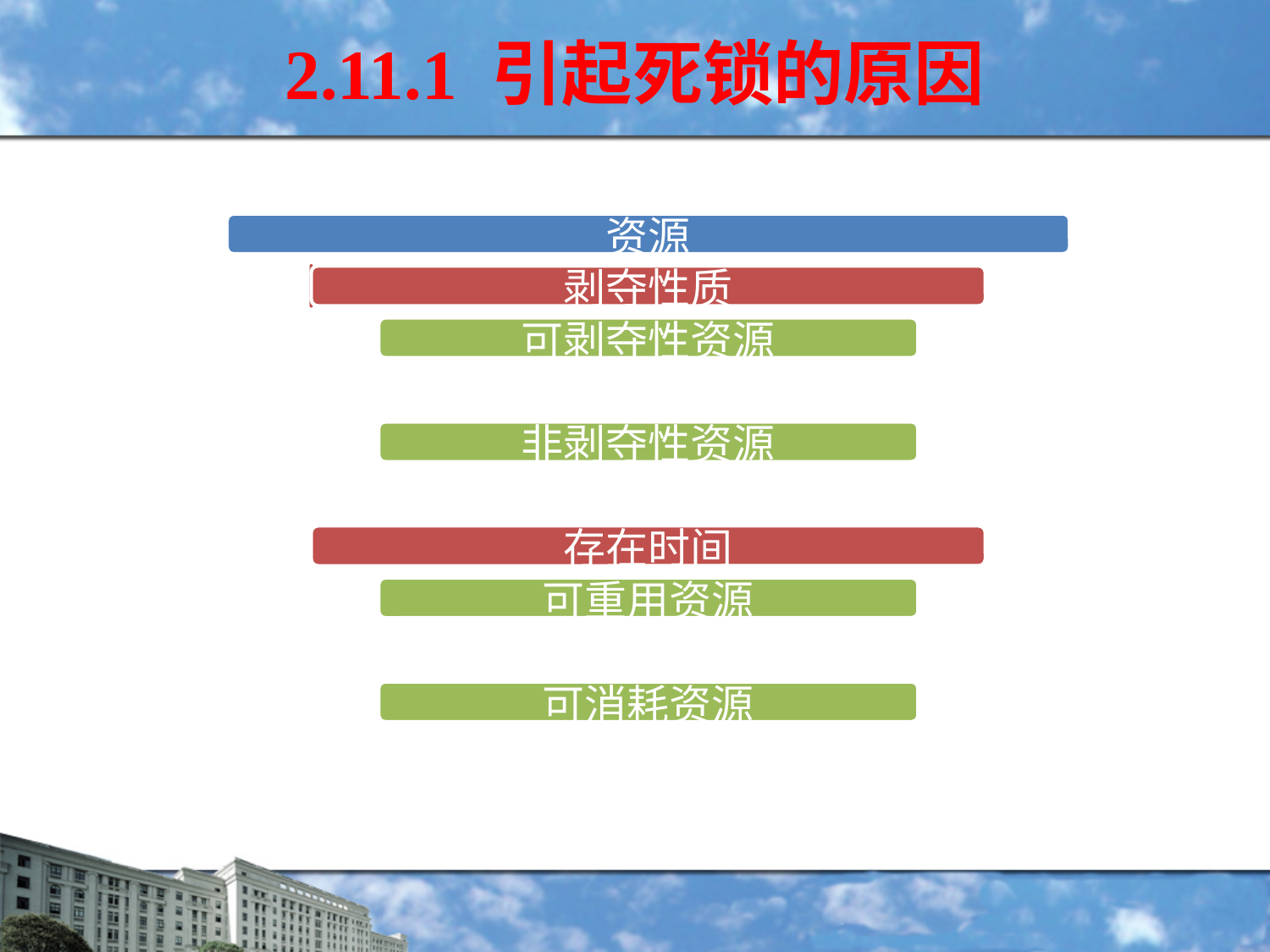

2.11.1 引起死锁的原因
资源
剥夺性质
可剥夺性资源
非剥夺性资源
存在时间
可重用资源
可消耗资源